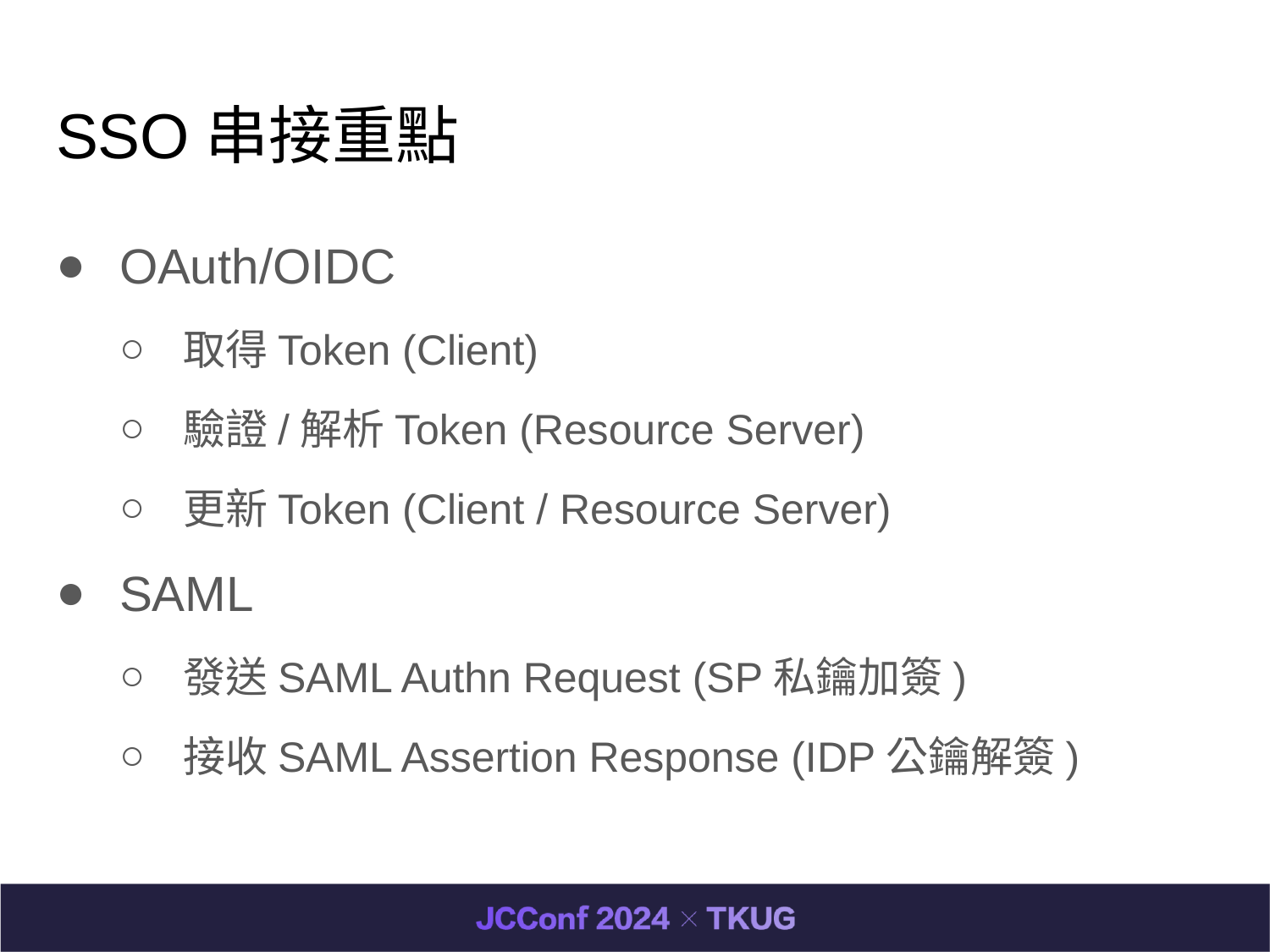

# SSO串接重點
OAuth/OIDC
取得Token (Client)
驗證/解析Token (Resource Server)
更新Token (Client / Resource Server)
SAML
發送SAML Authn Request (SP私鑰加簽)
接收SAML Assertion Response (IDP公鑰解簽)